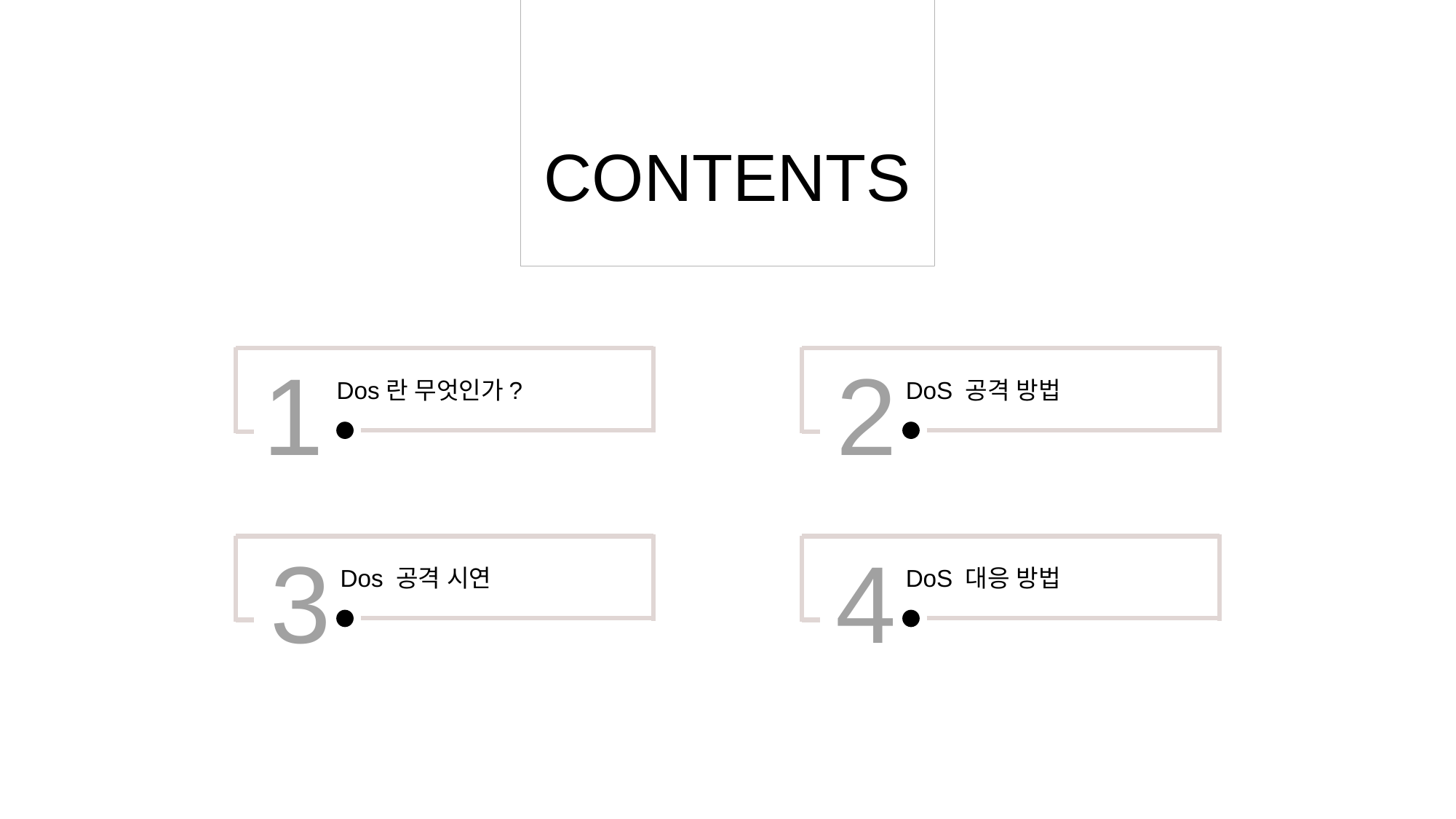

CONTENTS
1
2
Dos란 무엇인가?
DoS 공격 방법

3
4
Dos 공격 시연
DoS 대응 방법